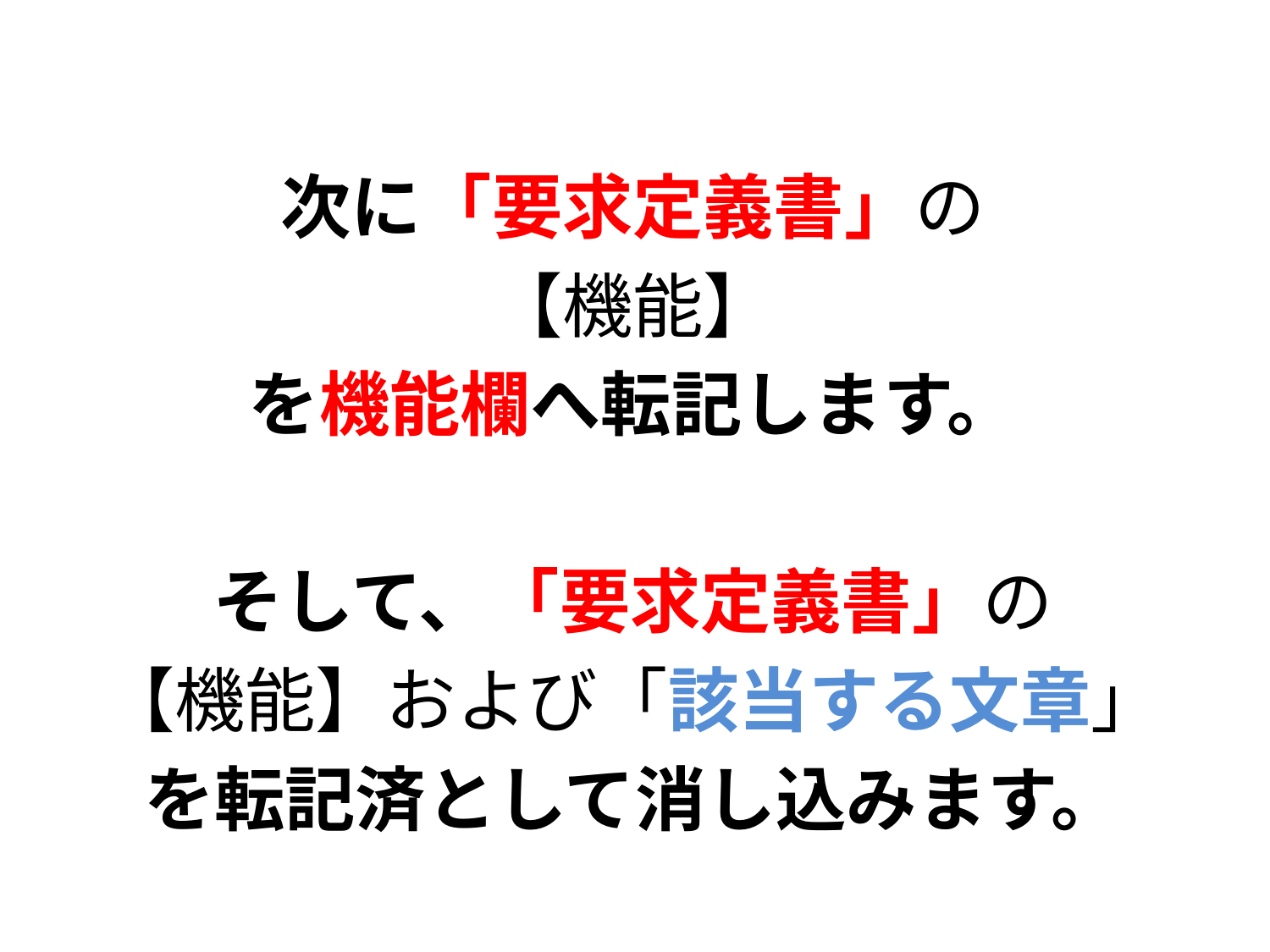

次に「要求定義書」の
【機能】
を機能欄へ転記します。

そして、「要求定義書」の
【機能】および「該当する文章」
を転記済として消し込みます。